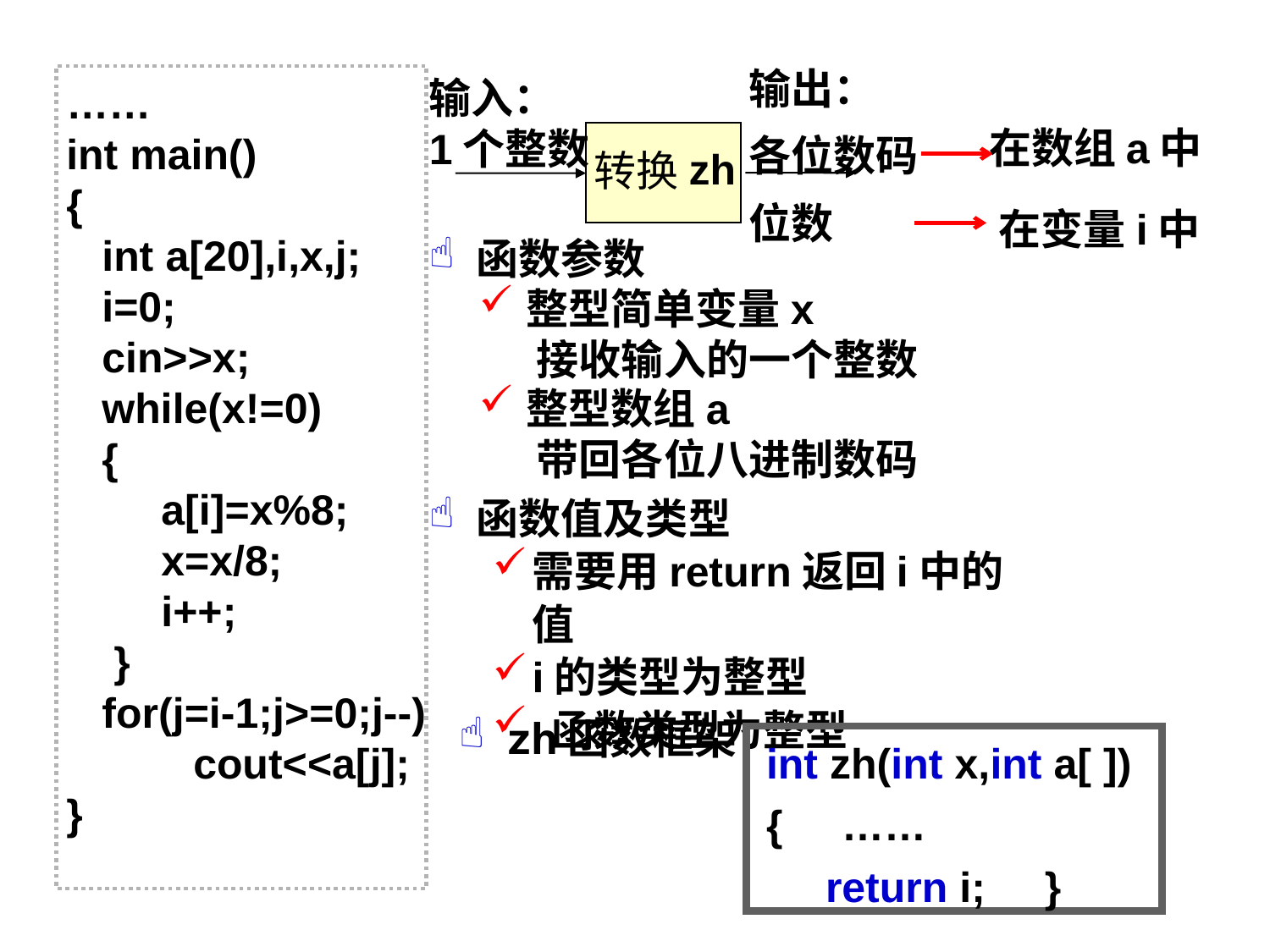

输出：
各位数码
位数
输入：
1个整数
……
int main()
{
   int a[20],i,x,j;
   i=0;
   cin>>x;
   while(x!=0)
   {
        a[i]=x%8;
        x=x/8;
        i++;
    }
   for(j=i-1;j>=0;j--)
	cout<<a[j];
}
在数组a中

zh
转换

在变量i中
函数参数
整型简单变量x
     接收输入的一个整数
整型数组a
     带回各位八进制数码
函数值及类型
需要用return返回i中的值
i的类型为整型
 函数类型为整型
zh函数框架
int zh(int x,int a[ ])
{     ……
     return i;     }